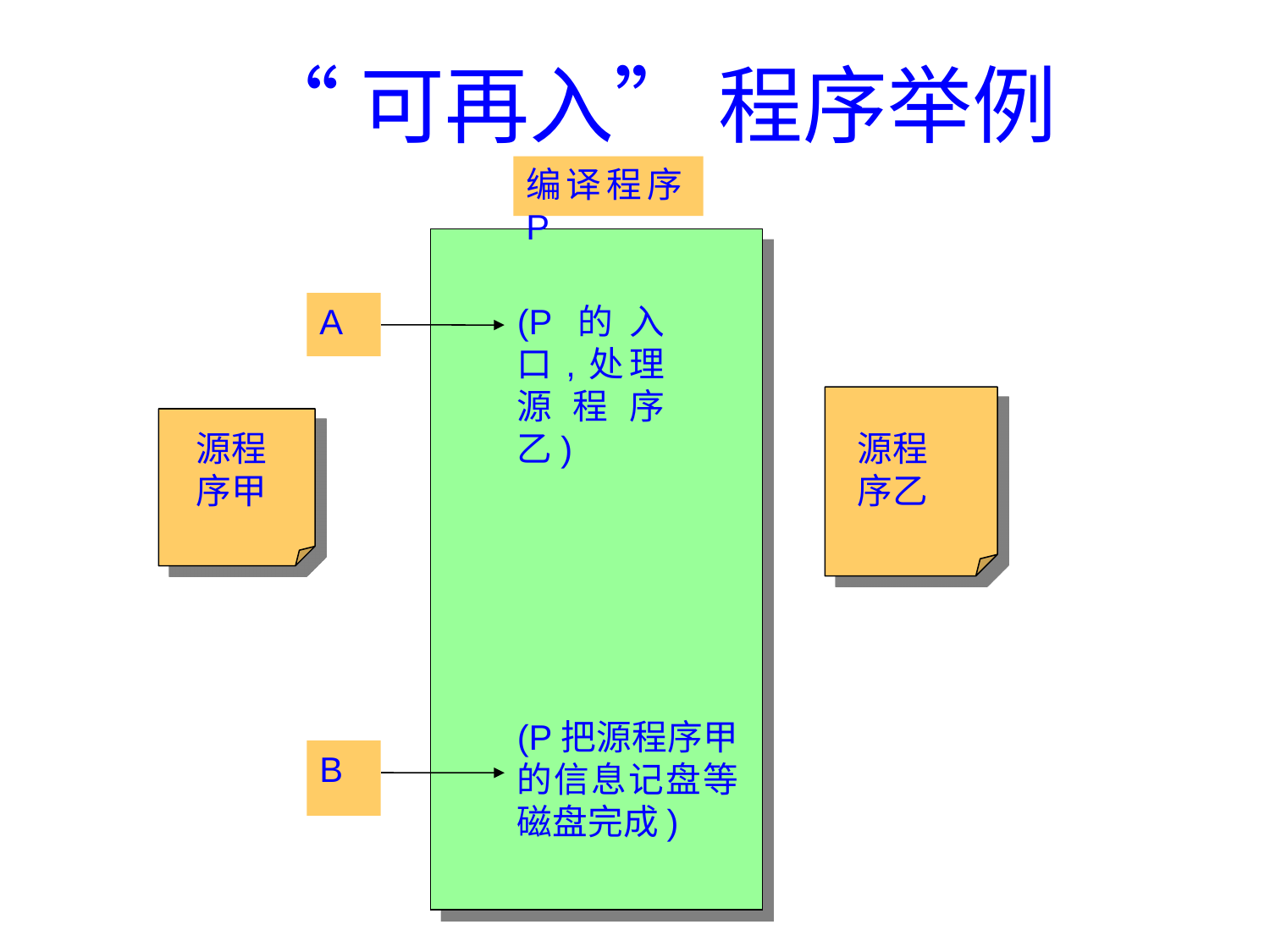

“可再入” 程序举例

编译程序P

A
(P的入口,处理源程序乙)

源程序甲
源程序乙
(P把源程序甲的信息记盘等磁盘完成)
B